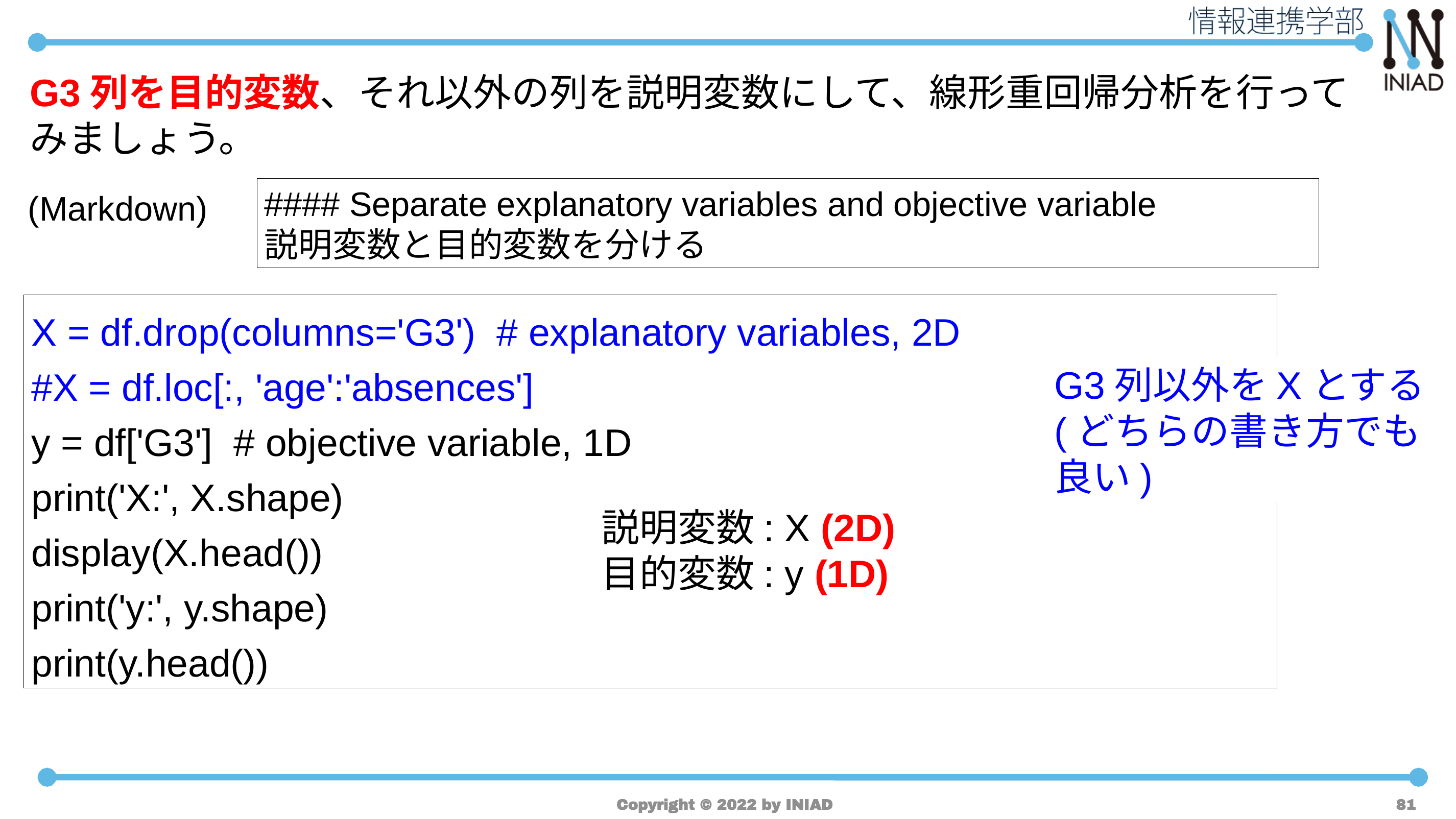

G3列を目的変数、それ以外の列を説明変数にして、線形重回帰分析を行ってみましょう。
#### Separate explanatory variables and objective variable
説明変数と目的変数を分ける
(Markdown)
X = df.drop(columns='G3')  # explanatory variables, 2D
#X = df.loc[:, 'age':'absences']
y = df['G3']  # objective variable, 1D
print('X:', X.shape)
display(X.head())
print('y:', y.shape)
print(y.head())
G3列以外をXとする
(どちらの書き方でも良い)
説明変数: X (2D)
目的変数: y (1D)
Copyright © 2022 by INIAD
81